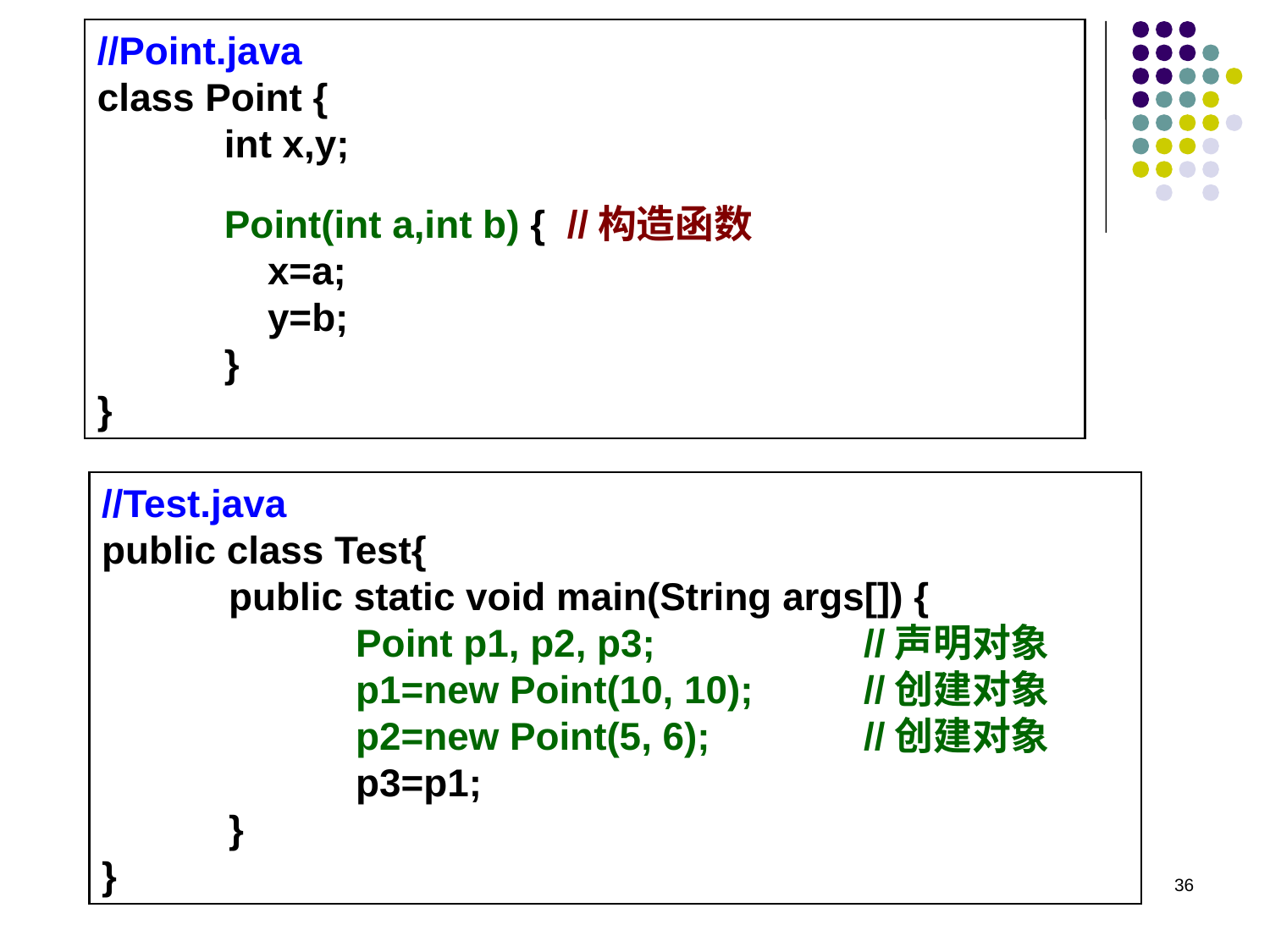

//Point.java
class Point {
	int x,y;

	Point(int a,int b) {  //构造函数
	    x=a;
	    y=b;
	}
}
//Test.java
public class Test{
	public static void main(String args[]) {
		Point p1, p2, p3;		//声明对象
		p1=new Point(10, 10);	//创建对象
		p2=new Point(5, 6); 		//创建对象
		p3=p1;
	}
}
36